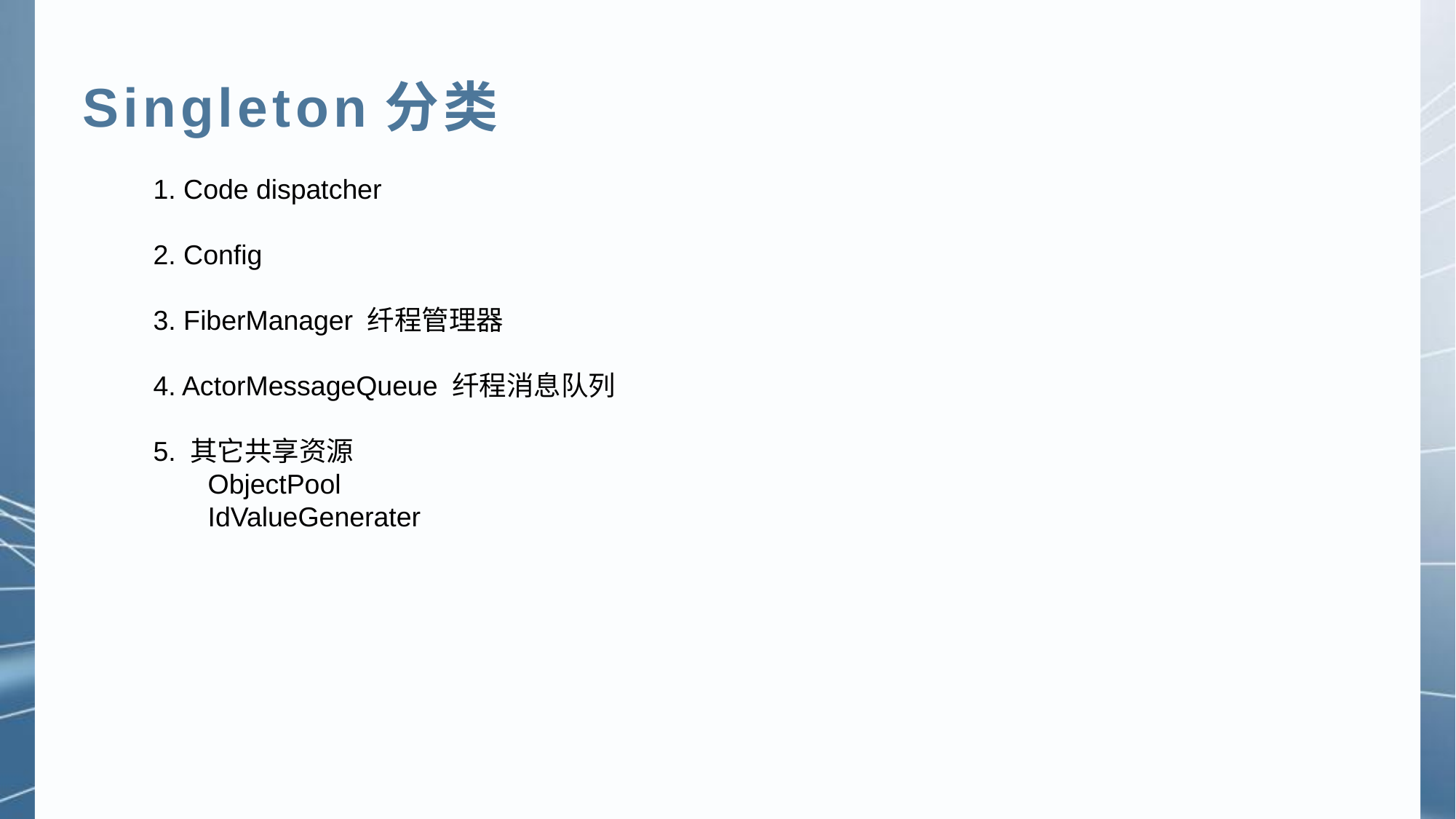

Singleton分类
1. Code dispatcher

2. Config

3. FiberManager 纤程管理器

4. ActorMessageQueue 纤程消息队列

5. 其它共享资源
ObjectPool
IdValueGenerater